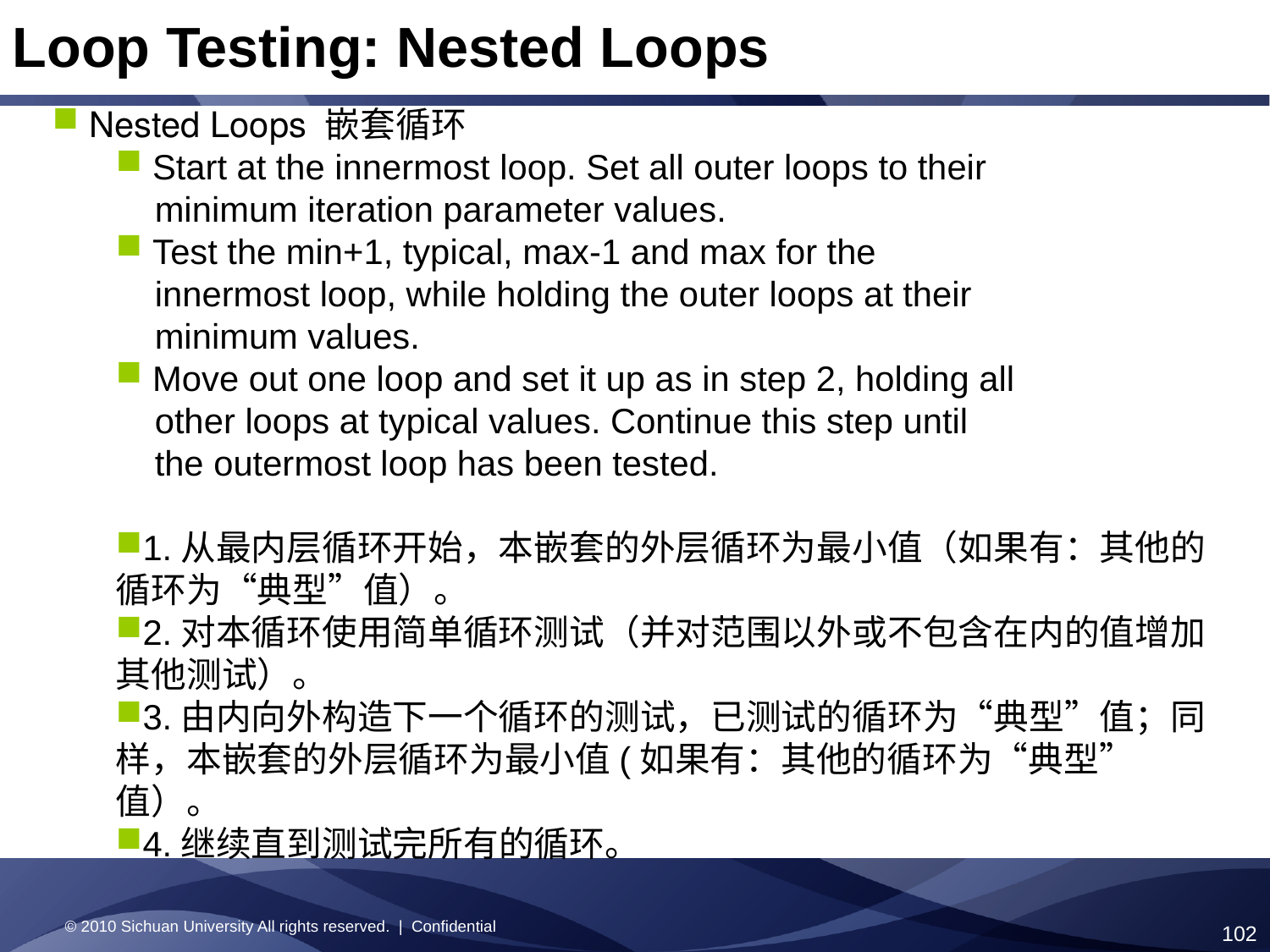

Loop Testing: Nested Loops
 Nested Loops 嵌套循环
 Start at the innermost loop. Set all outer loops to their
    minimum iteration parameter values.
 Test the min+1, typical, max-1 and max for the
    innermost loop, while holding the outer loops at their
    minimum values.
 Move out one loop and set it up as in step 2, holding all
    other loops at typical values. Continue this step until
    the outermost loop has been tested.

1.从最内层循环开始，本嵌套的外层循环为最小值（如果有：其他的循环为“典型”值）。
2.对本循环使用简单循环测试（并对范围以外或不包含在内的值增加其他测试）。
3.由内向外构造下一个循环的测试，已测试的循环为“典型”值；同样，本嵌套的外层循环为最小值(如果有：其他的循环为“典型”值）。
4.继续直到测试完所有的循环。

© 2010 Sichuan University All rights reserved.  |  Confidential
102